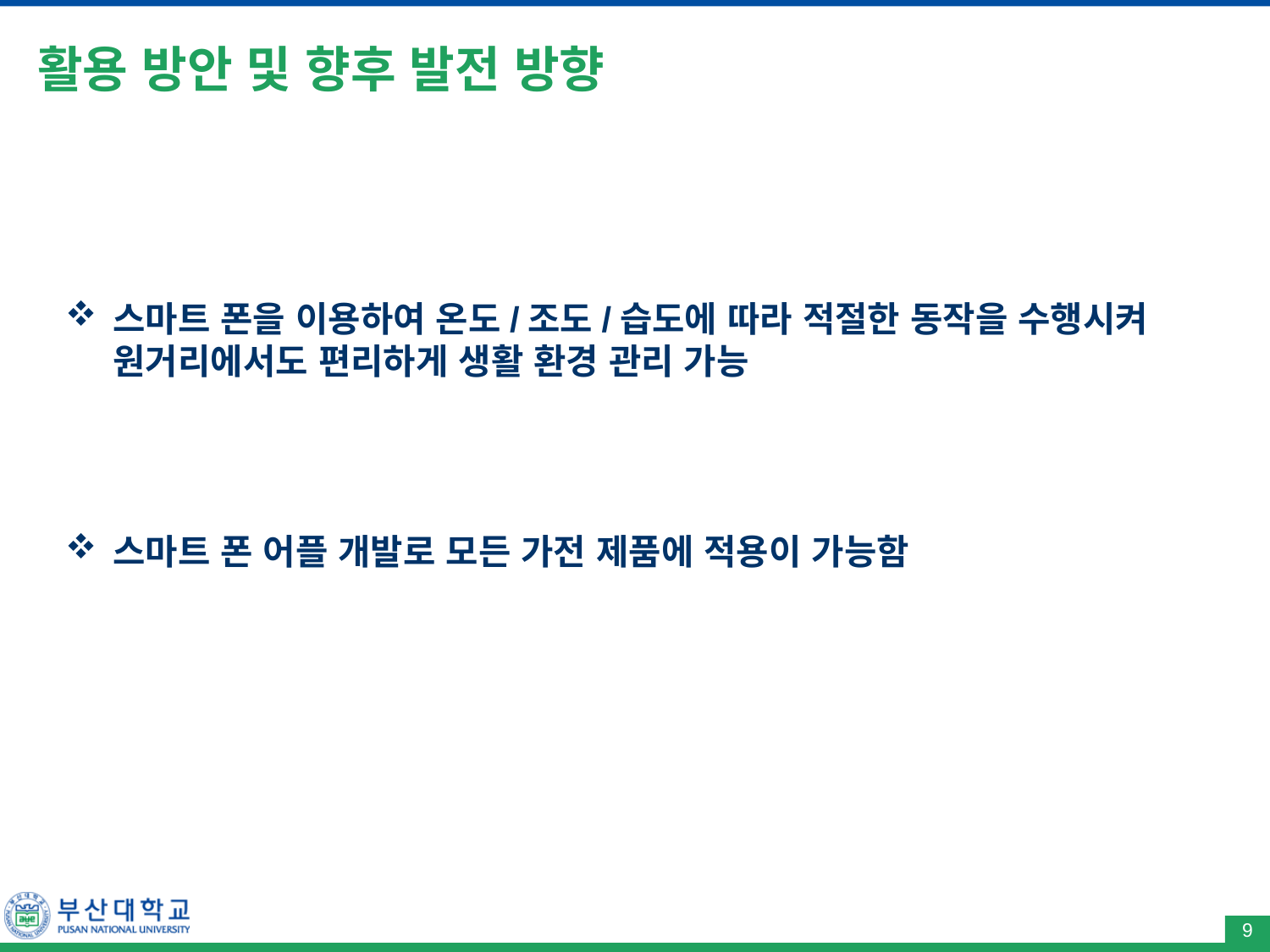

# 활용 방안 및 향후 발전 방향

스마트 폰을 이용하여 온도/조도/습도에 따라 적절한 동작을 수행시켜 원거리에서도 편리하게 생활 환경 관리 가능

스마트 폰 어플 개발로 모든 가전 제품에 적용이 가능함
9